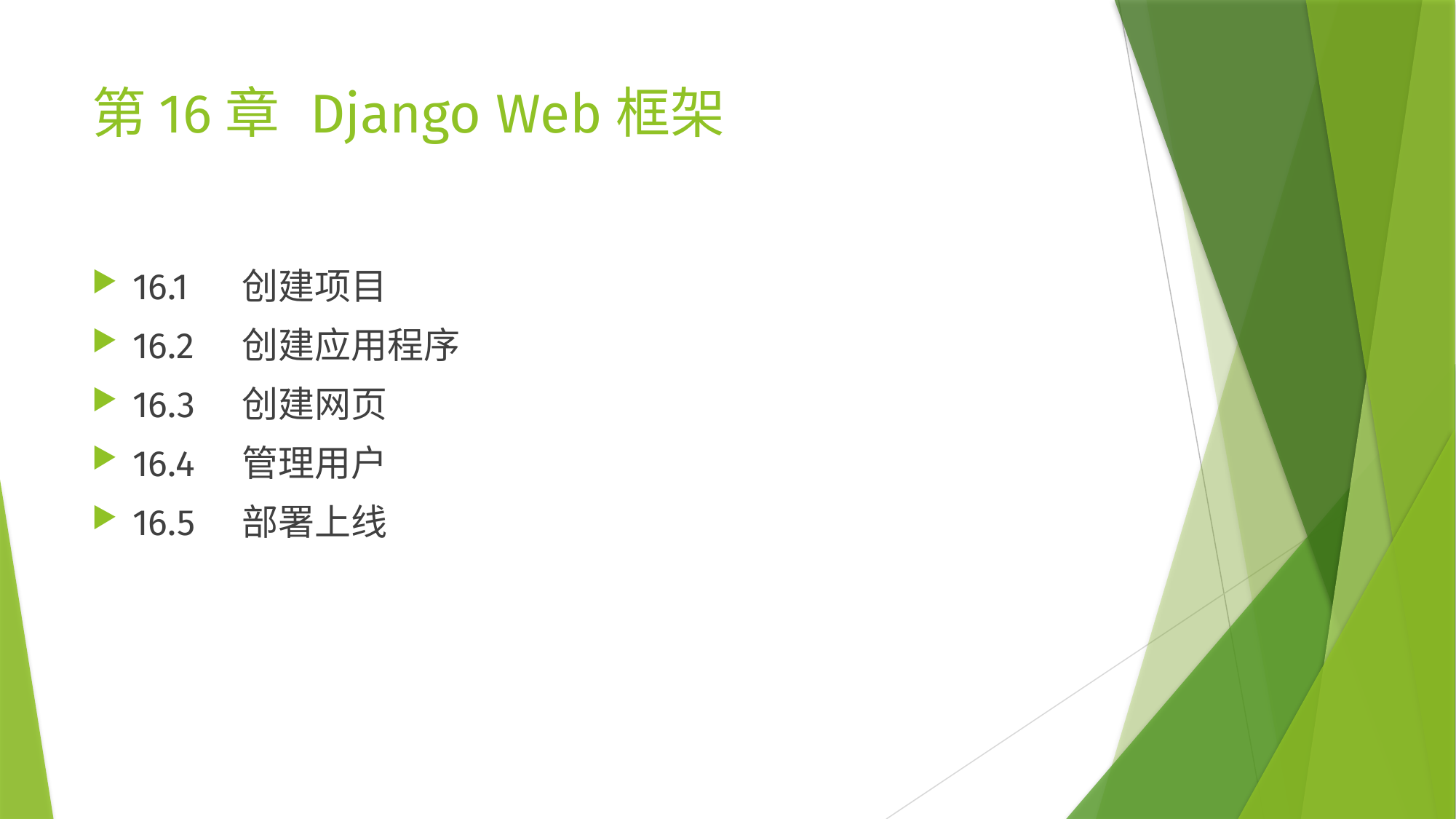

# 第16章	Django Web框架
16.1	创建项目
16.2	创建应用程序
16.3	创建网页
16.4	管理用户
16.5	部署上线